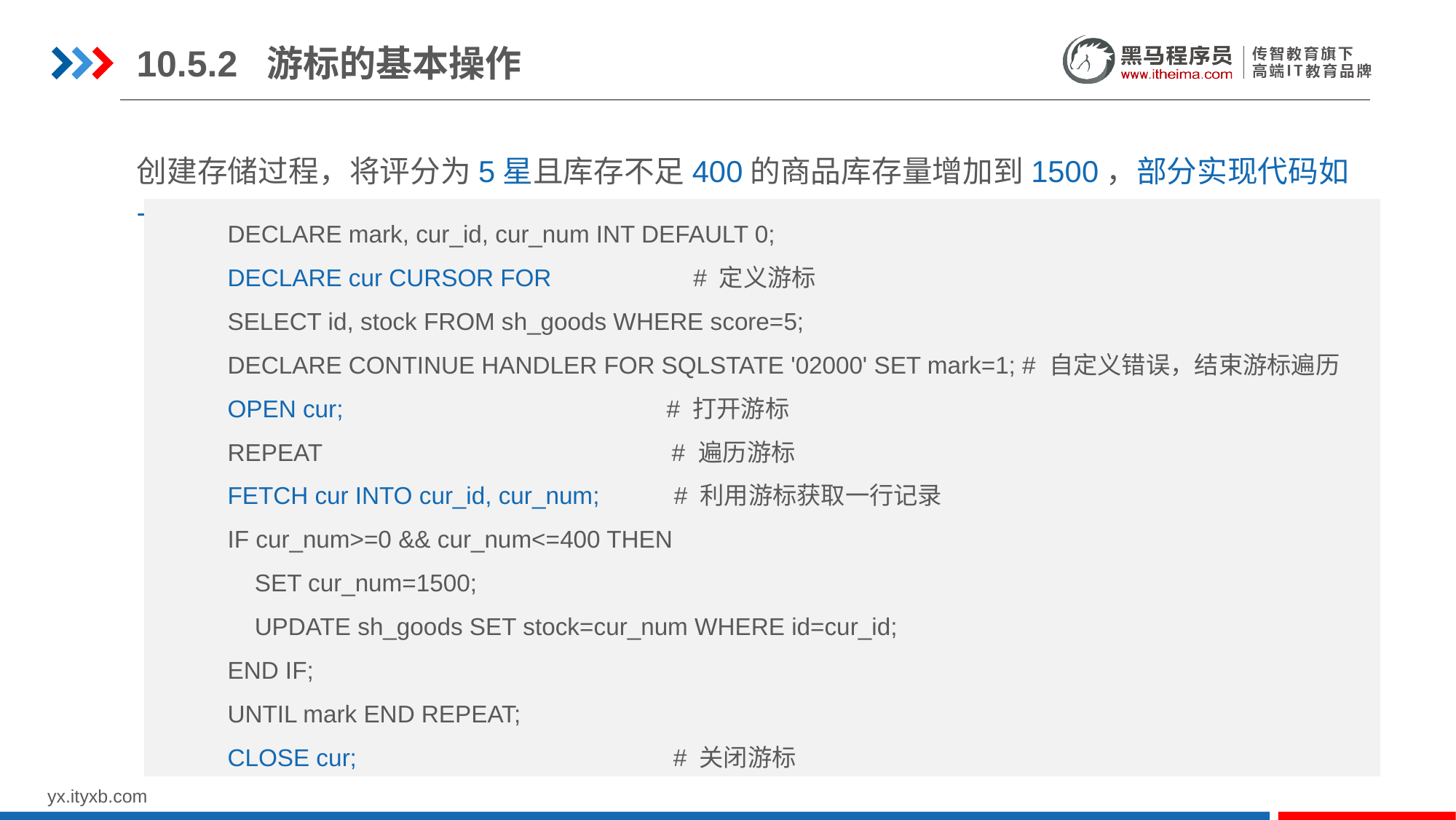

10.5.2  游标的基本操作
创建存储过程，将评分为5星且库存不足400的商品库存量增加到1500，部分实现代码如下：
DECLARE mark, cur_id, cur_num INT DEFAULT 0;
DECLARE cur CURSOR FOR                     # 定义游标
SELECT id, stock FROM sh_goods WHERE score=5;
DECLARE CONTINUE HANDLER FOR SQLSTATE '02000' SET mark=1; # 自定义错误，结束游标遍历
OPEN cur;                                                # 打开游标
REPEAT                                                    # 遍历游标
FETCH cur INTO cur_id, cur_num;           # 利用游标获取一行记录
IF cur_num>=0 && cur_num<=400 THEN
    SET cur_num=1500;
    UPDATE sh_goods SET stock=cur_num WHERE id=cur_id;
END IF;
UNTIL mark END REPEAT;
CLOSE cur;                                               # 关闭游标